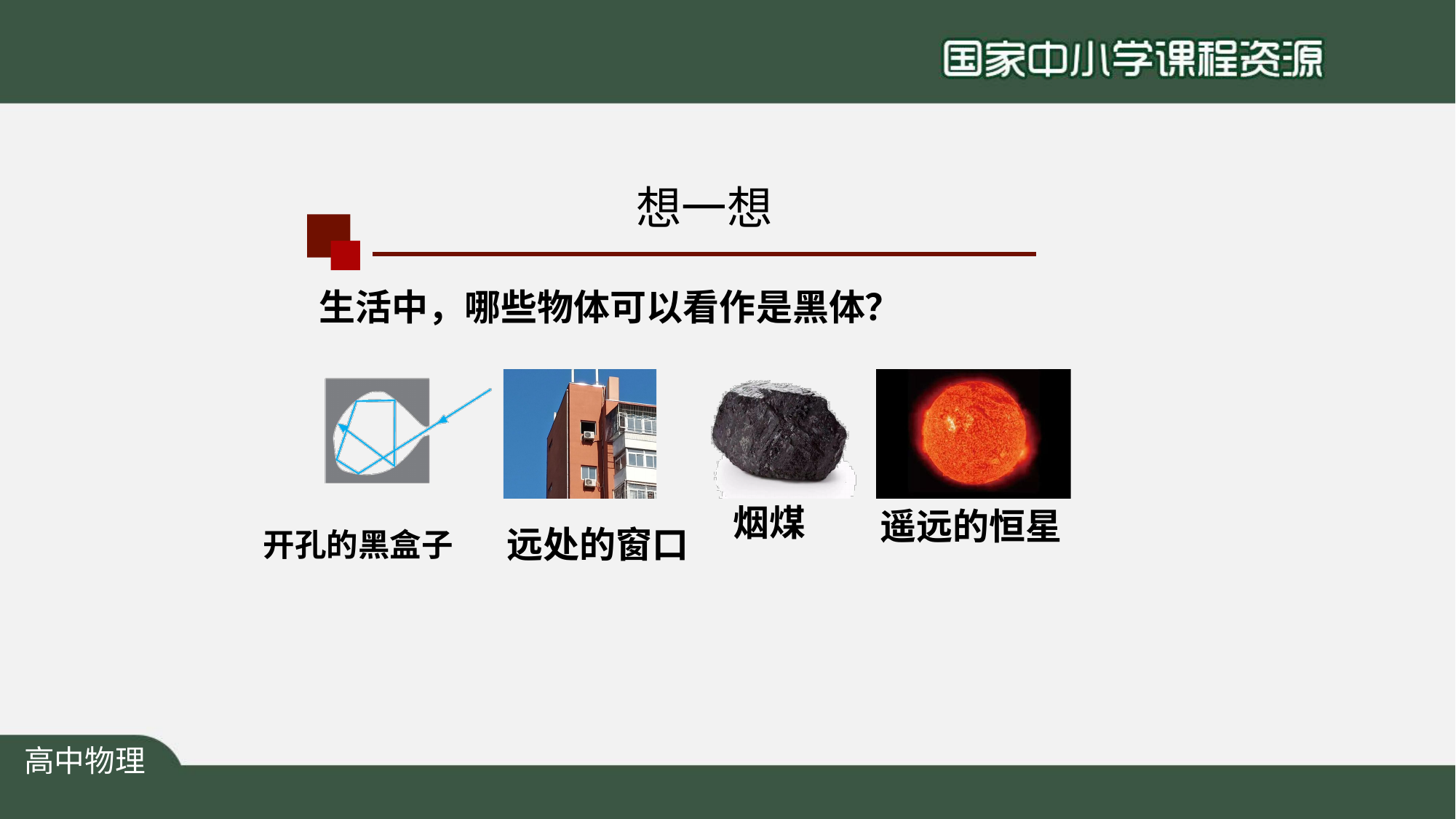

# 想一想

生活中，哪些物体可以看作是黑体？

烟煤
开孔的黑盒子	远处的窗口
遥远的恒星
高中物理